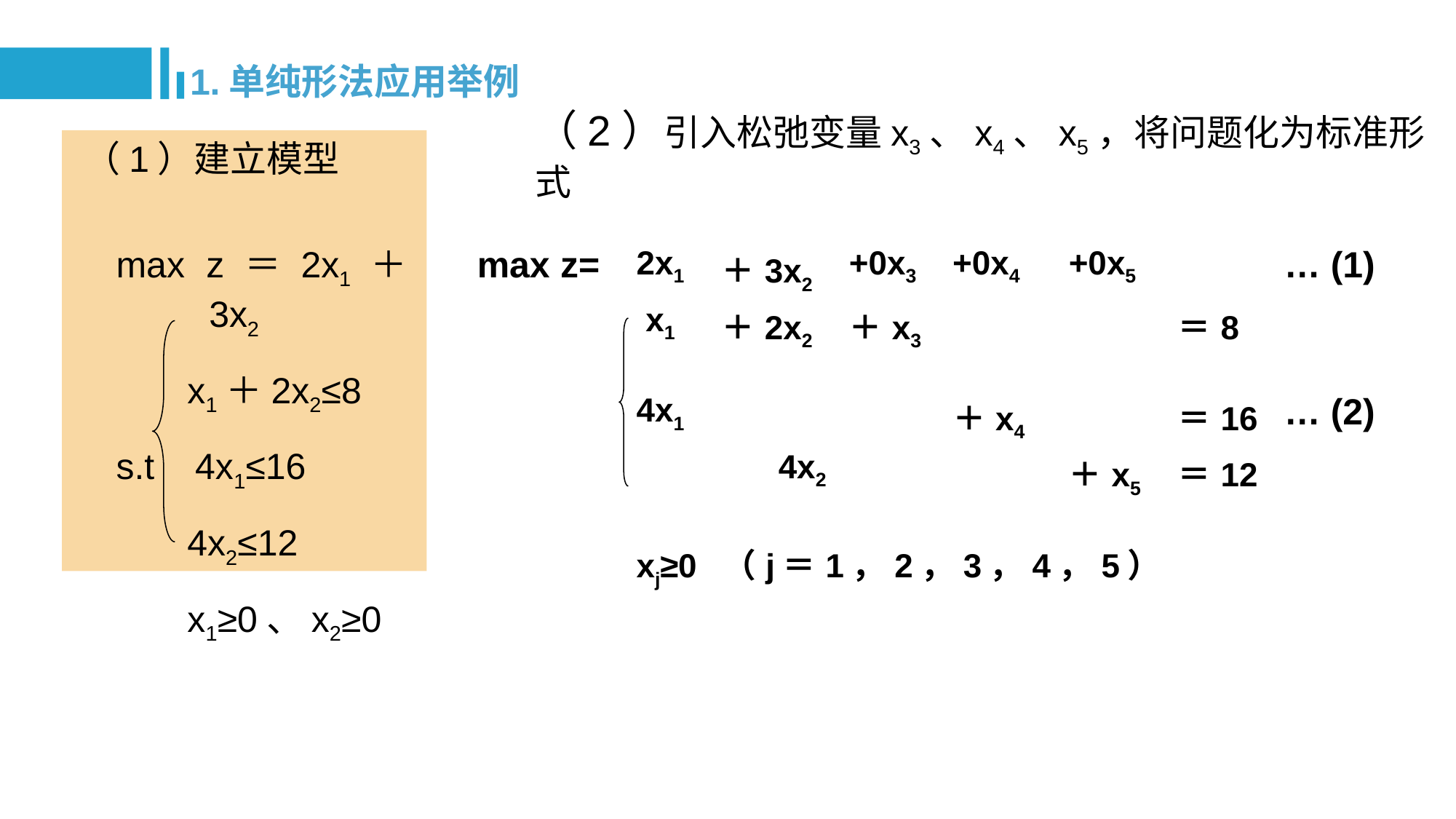

1.单纯形法应用举例

（2）引入松弛变量x3、x4、x5，将问题化为标准形式
（1）建立模型

max z＝2x1＋3x2
       x1＋2x2≤8
s.t    4x1≤16
       4x2≤12
       x1≥0、x2≥0
|  |  |  |  |  |  |  |  |
| --- | --- | --- | --- | --- | --- | --- | --- |
| max z= | 2x1 | ＋3x2 | +0x3 | +0x4 | +0x5 |  | … (1) |
|  | x1 | ＋2x2 | ＋x3 |  |  | ＝8 |  |
|  | 4x1 |  |  | ＋x4 |  | ＝16 | … (2) |
|  |  | 4x2 |  |  | ＋x5 | ＝12 |  |
|  | xj≥0 （j＝1，2，3，4，5） |  |  |  |  |  |  |